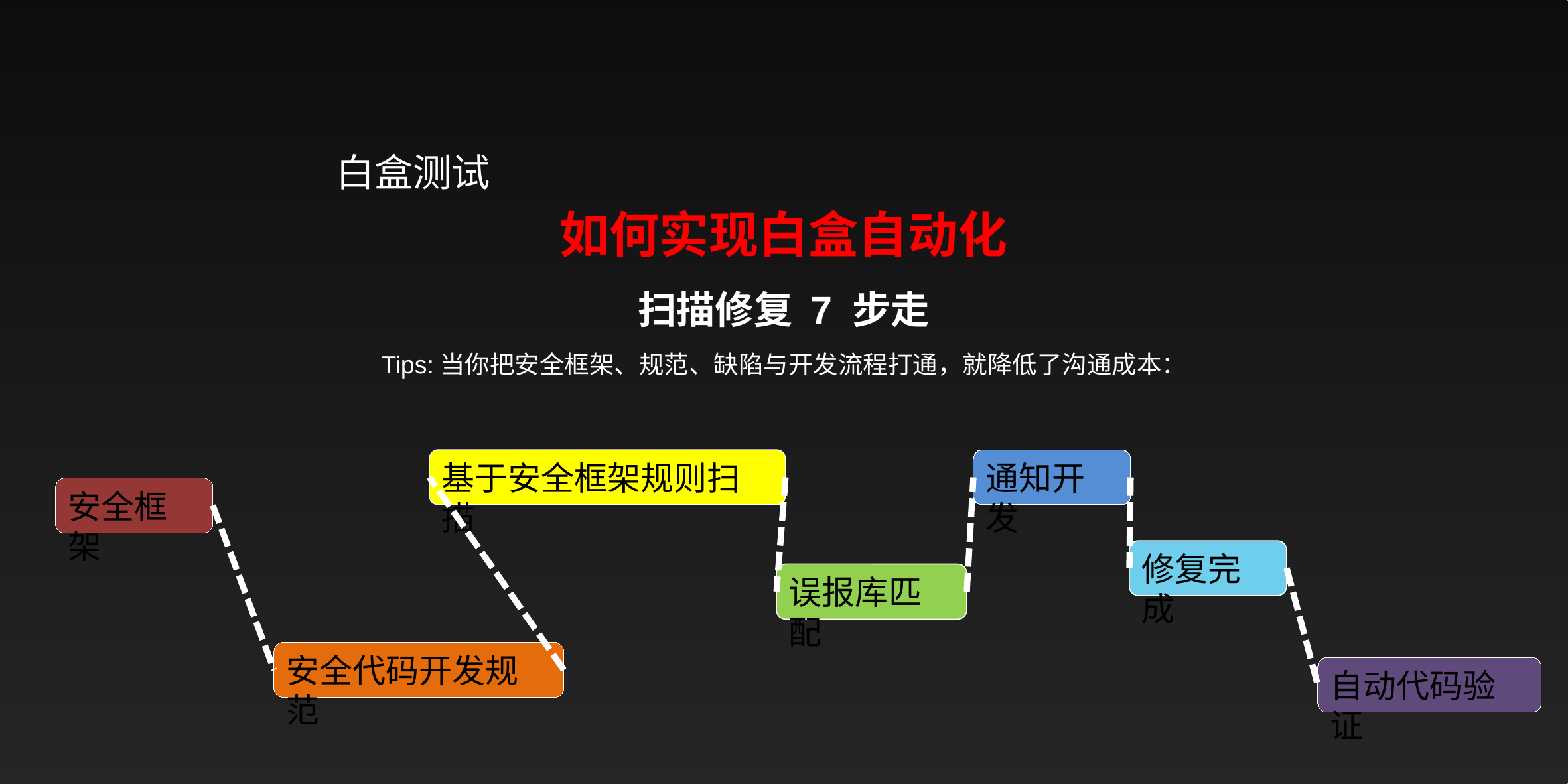

白盒测试
如何实现白盒自动化
扫描修复 7 步走
Tips:当你把安全框架、规范、缺陷与开发流程打通，就降低了沟通成本：
基于安全框架规则扫描
通知开发
安全框架
修复完成
误报库匹配
安全代码开发规范
自动代码验证